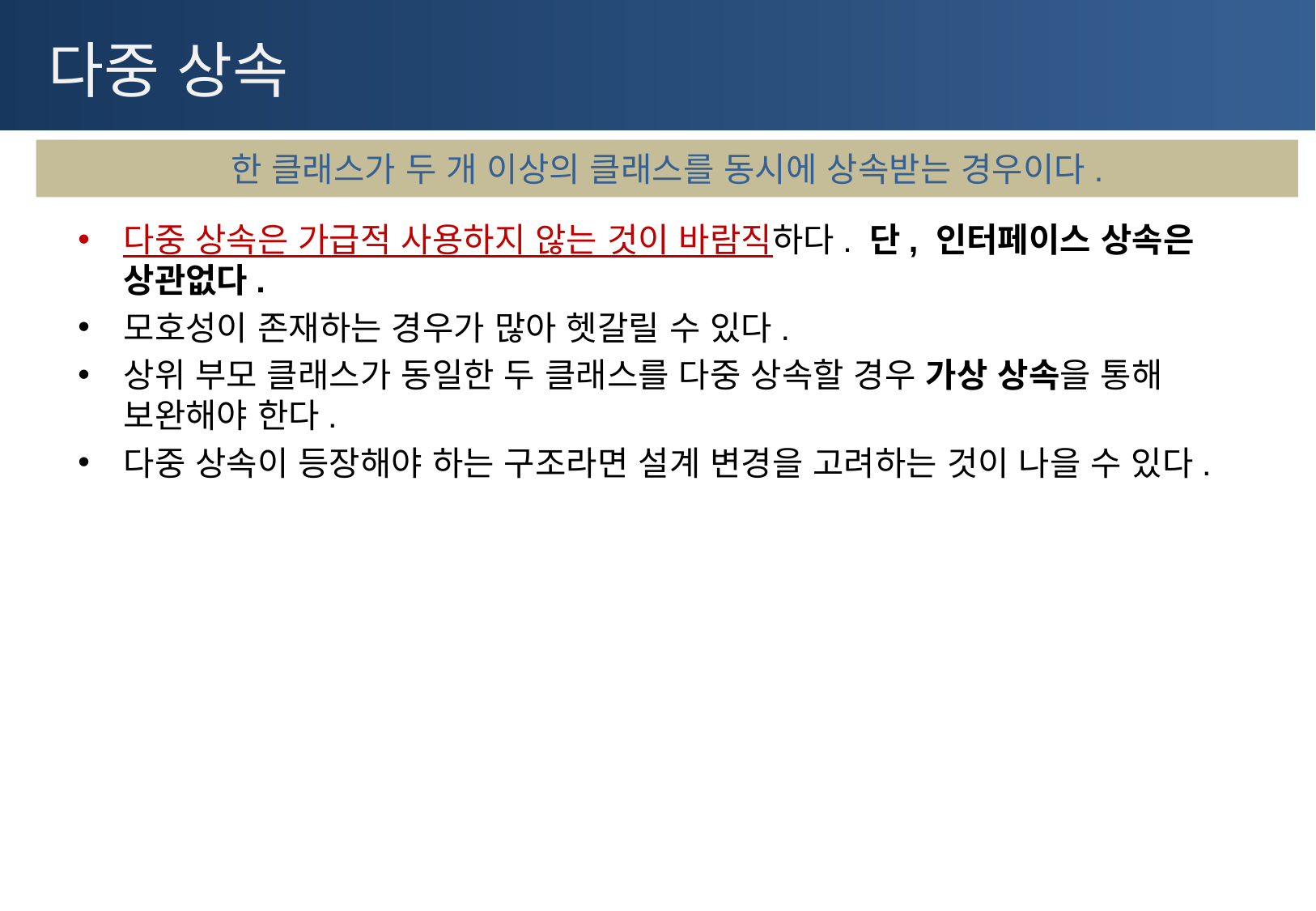

# 다중 상속
한 클래스가 두 개 이상의 클래스를 동시에 상속받는 경우이다.
다중 상속은 가급적 사용하지 않는 것이 바람직하다. 단, 인터페이스 상속은 상관없다.
모호성이 존재하는 경우가 많아 헷갈릴 수 있다.
상위 부모 클래스가 동일한 두 클래스를 다중 상속할 경우 가상 상속을 통해 보완해야 한다.
다중 상속이 등장해야 하는 구조라면 설계 변경을 고려하는 것이 나을 수 있다.